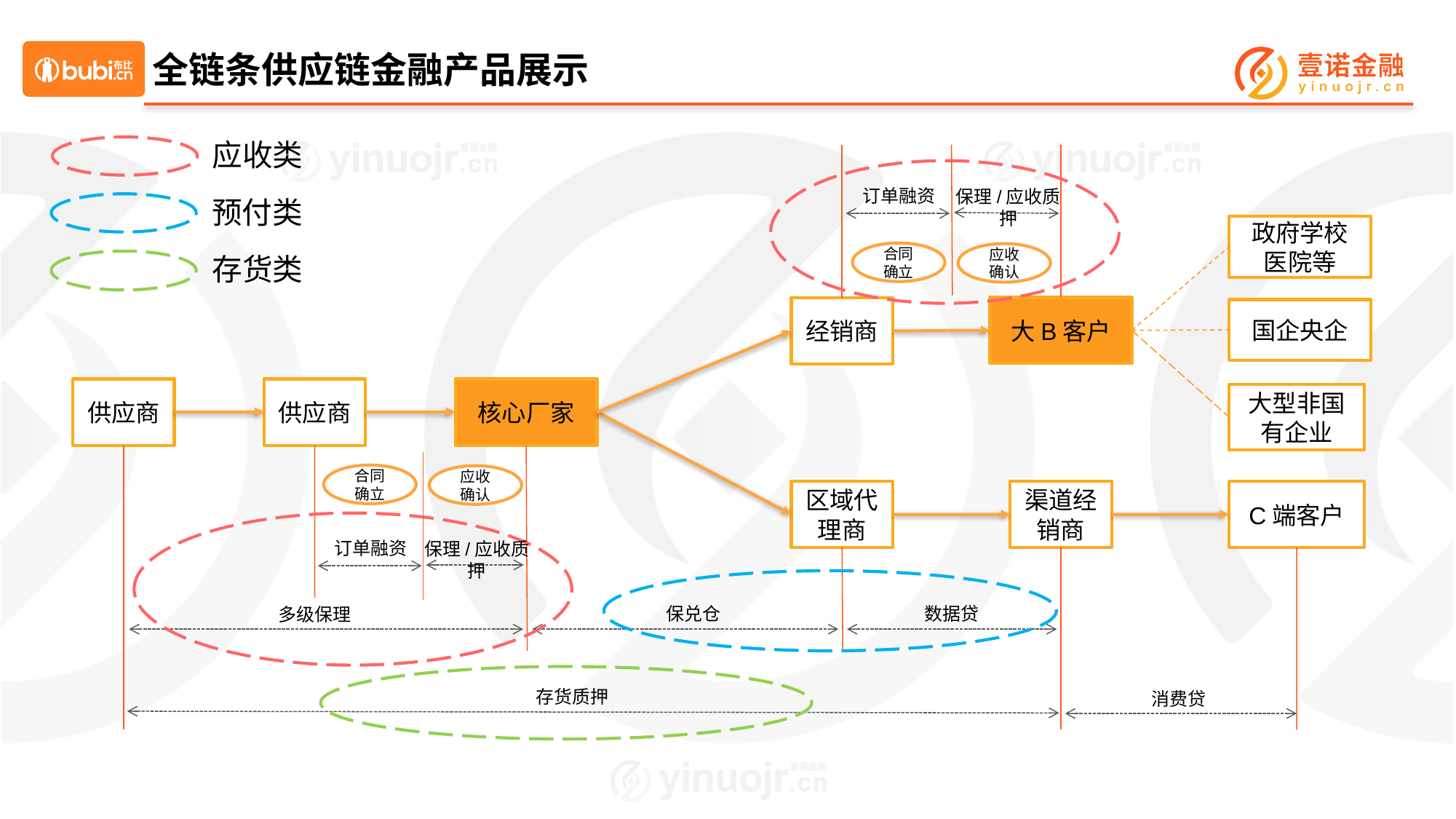

# 全链条供应链金融产品展示
应收类

订单融资
保理/应收质押
预付类

政府学校医院等
合同确立
应收确认
存货类

大B客户
经销商
国企央企
供应商
供应商
核心厂家
大型非国有企业
合同确立
应收确认
区域代理商
C端客户
渠道经销商

订单融资
保理/应收质押

保兑仓
数据贷
多级保理

存货质押
消费贷